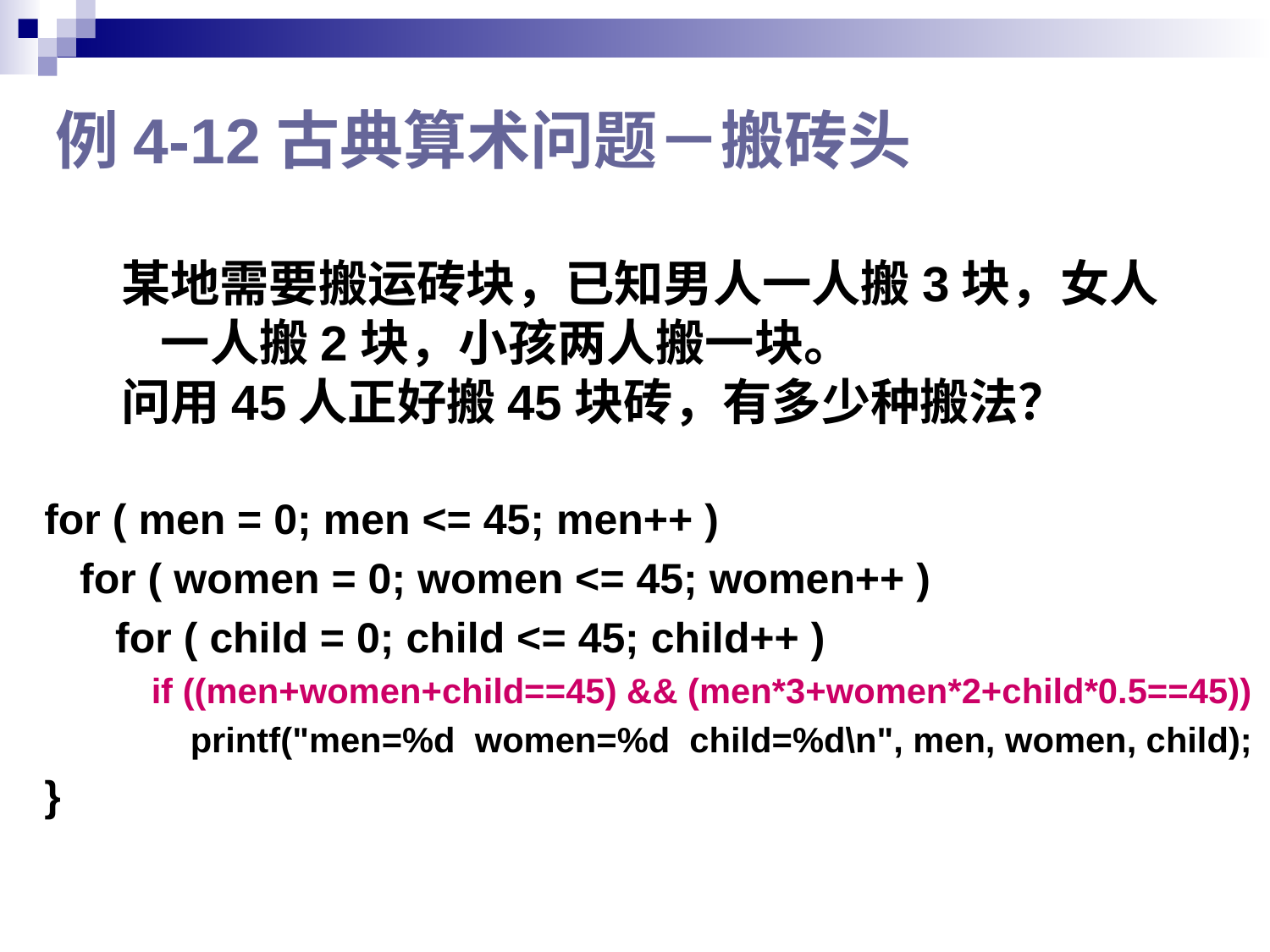

# 例4-12古典算术问题－搬砖头
某地需要搬运砖块，已知男人一人搬3块，女人一人搬2块，小孩两人搬一块。
问用45人正好搬45块砖，有多少种搬法？
for ( men = 0; men <= 45; men++ )
   for ( women = 0; women <= 45; women++ )
      for ( child = 0; child <= 45; child++ )
           if ((men+women+child==45) && (men*3+women*2+child*0.5==45))
               printf("men=%d  women=%d  child=%d\n", men, women, child);
}